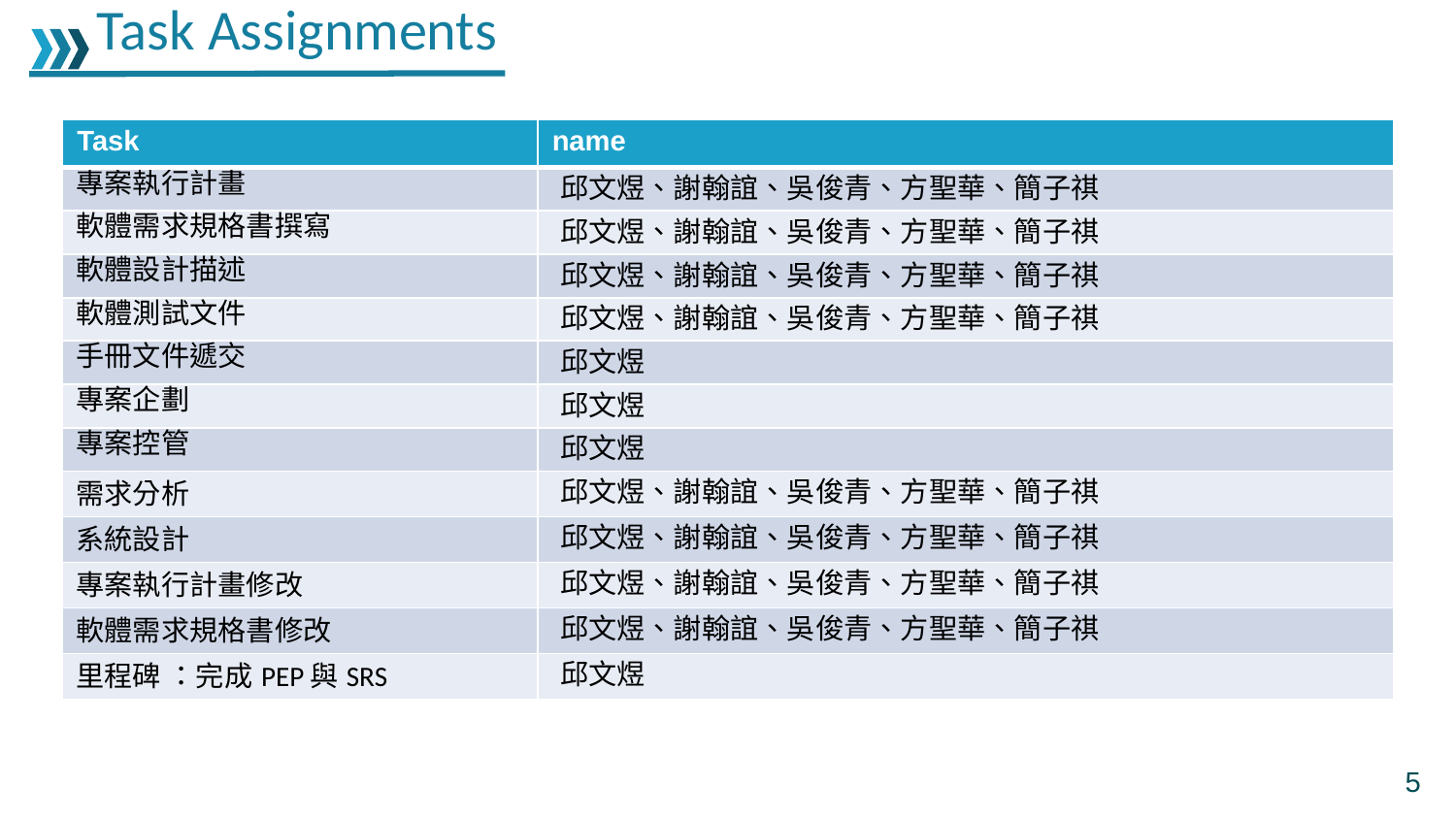

Task Assignments

| Task | name |
| --- | --- |
| 專案執行計畫 | 邱文煜、謝翰誼、吳俊青、方聖華、簡子祺 |
| 軟體需求規格書撰寫 | 邱文煜、謝翰誼、吳俊青、方聖華、簡子祺 |
| 軟體設計描述 | 邱文煜、謝翰誼、吳俊青、方聖華、簡子祺 |
| 軟體測試文件 | 邱文煜、謝翰誼、吳俊青、方聖華、簡子祺 |
| 手冊文件遞交 | 邱文煜 |
| 專案企劃 | 邱文煜 |
| 專案控管 | 邱文煜 |
| 需求分析 | 邱文煜、謝翰誼、吳俊青、方聖華、簡子祺 |
| 系統設計 | 邱文煜、謝翰誼、吳俊青、方聖華、簡子祺 |
| 專案執行計畫修改 | 邱文煜、謝翰誼、吳俊青、方聖華、簡子祺 |
| 軟體需求規格書修改 | 邱文煜、謝翰誼、吳俊青、方聖華、簡子祺 |
| 里程碑 ：完成PEP與SRS | 邱文煜 |
5